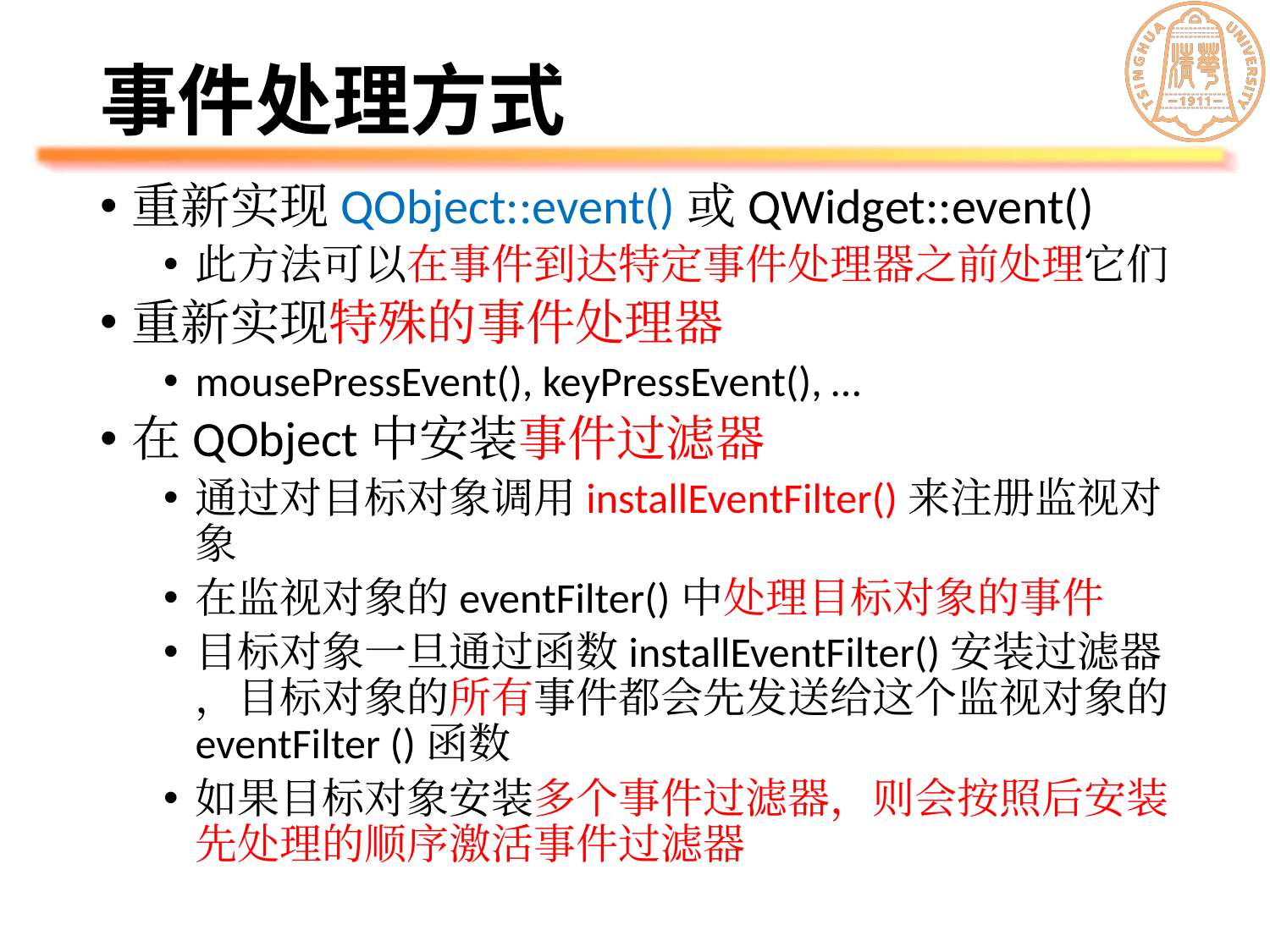

# 事件处理方式
重新实现QObject::event()或QWidget::event()
此方法可以在事件到达特定事件处理器之前处理它们
重新实现特殊的事件处理器
mousePressEvent(), keyPressEvent(), …
在QObject中安装事件过滤器
通过对目标对象调用installEventFilter()来注册监视对象
在监视对象的eventFilter()中处理目标对象的事件
目标对象一旦通过函数installEventFilter()安装过滤器 ，目标对象的所有事件都会先发送给这个监视对象的eventFilter ()函数
如果目标对象安装多个事件过滤器，则会按照后安装先处理的顺序激活事件过滤器